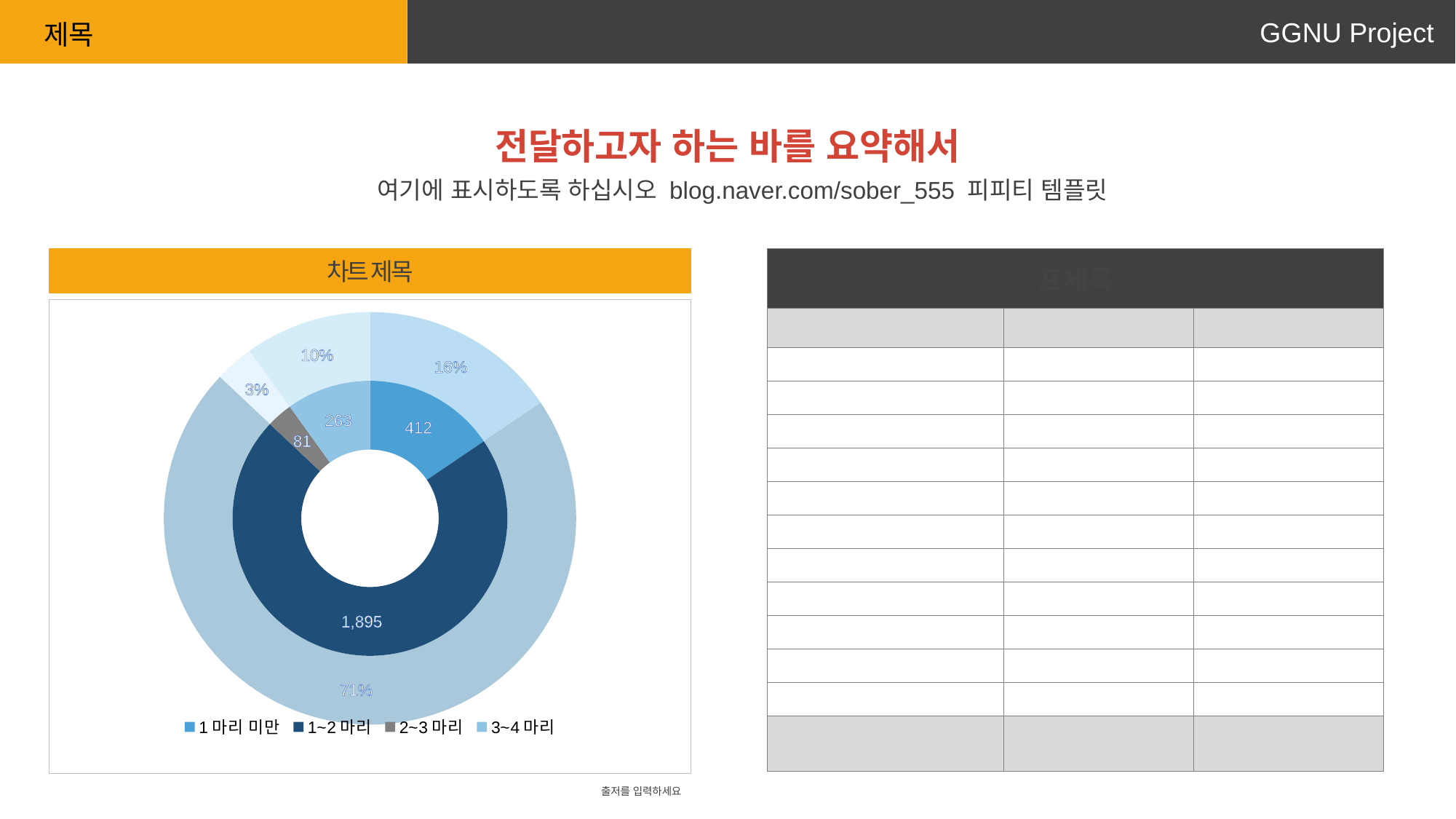

GGNU Project
제목
전달하고자 하는 바를 요약해서
여기에 표시하도록 하십시오 blog.naver.com/sober_555 피피티 템플릿
| 표제목 |  |  |
| --- | --- | --- |
|  |  |  |
|  |  |  |
|  |  |  |
|  |  |  |
|  |  |  |
|  |  |  |
|  |  |  |
|  |  |  |
|  |  |  |
|  |  |  |
|  |  |  |
|  |  |  |
|  |  |  |
차트 제목

### Chart

| Category | 수량 | 열1 |
|---|---|---|
| 1마리 미만 | 412.0 | 0.15541305167861186 |
| 1~2마리 | 1895.0 | 0.7148245944926442 |
| 2~3마리 | 81.0 | 0.03055450773293097 |
| 3~4마리 | 263.0 | 0.0992078460958129 |
출저를 입력하세요